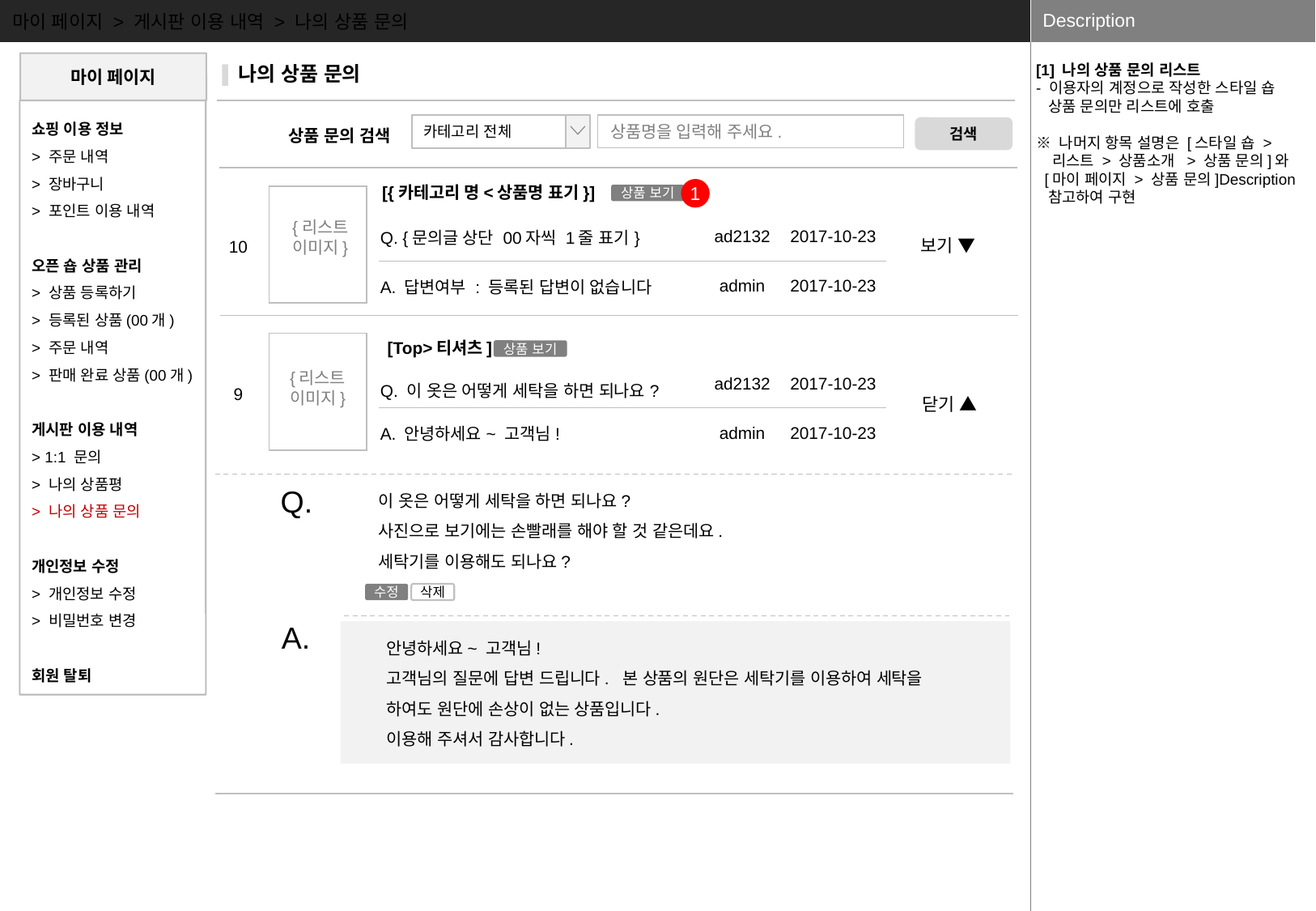

마이 페이지 > 게시판 이용 내역 > 나의 상품 문의

[1] 나의 상품 문의 리스트
- 이용자의 계정으로 작성한 스타일 숍
  상품 문의만 리스트에 호출

※ 나머지 항목 설명은 [스타일 숍 >
   리스트 > 상품소개  > 상품 문의]와
  [마이 페이지 > 상품 문의]Description
  참고하여 구현

마이 페이지
 나의 상품 문의

쇼핑 이용 정보
> 주문 내역
> 장바구니
> 포인트 이용 내역

오픈 숍 상품 관리
> 상품 등록하기
> 등록된 상품(00개)
> 주문 내역
> 판매 완료 상품(00개)

게시판 이용 내역
> 1:1 문의
> 나의 상품평
> 나의 상품 문의

개인정보 수정
> 개인정보 수정
> 비밀번호 변경

회원 탈퇴
 상품명을 입력해 주세요.
카테고리 전체

검색
상품 문의 검색
[{카테고리 명<상품명 표기}]
1
| 10 |  |  |  |  |  |
| --- | --- | --- | --- | --- | --- |
|  |  | Q. {문의글 상단 00자씩 1줄 표기} | ad2132 | 2017-10-23 |  |
|  |  | A. 답변여부 : 등록된 답변이 없습니다 | admin | 2017-10-23 |  |
상품 보기
|  |
| --- |
{리스트
이미지}
보기 ▼
| 9 |  |  |  |  |  |
| --- | --- | --- | --- | --- | --- |
|  |  | Q. 이 옷은 어떻게 세탁을 하면 되나요? | ad2132 | 2017-10-23 |  |
|  |  | A. 안녕하세요~ 고객님! | admin | 2017-10-23 |  |
[Top>티셔츠]
|  |
| --- |
상품 보기
{리스트
이미지}
닫기 ▲
이 옷은 어떻게 세탁을 하면 되나요?
사진으로 보기에는 손빨래를 해야 할 것 같은데요.
세탁기를 이용해도 되나요?
Q.
수정
삭제
A.

안녕하세요~ 고객님!
고객님의 질문에 답변 드립니다.  본 상품의 원단은 세탁기를 이용하여 세탁을
하여도 원단에 손상이 없는 상품입니다.
이용해 주셔서 감사합니다.